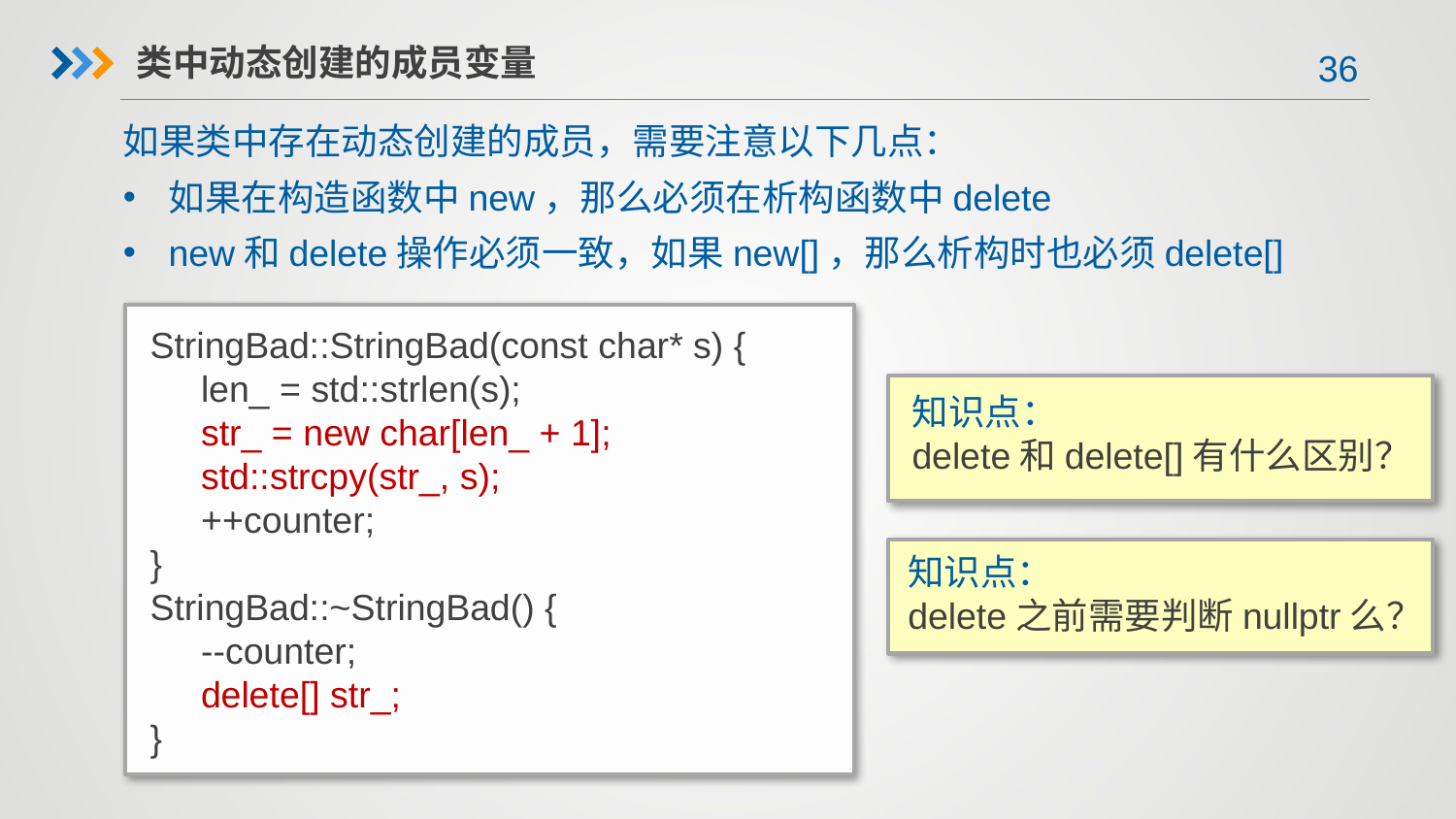

类中动态创建的成员变量
如果类中存在动态创建的成员，需要注意以下几点：
如果在构造函数中new，那么必须在析构函数中delete
new和delete操作必须一致，如果new[]，那么析构时也必须delete[]

StringBad::StringBad(const char* s) {
     len_ = std::strlen(s);
     str_ = new char[len_ + 1];
     std::strcpy(str_, s);
     ++counter;
}
StringBad::~StringBad() {
     --counter;
     delete[] str_;
}

知识点：
delete和delete[]有什么区别？

知识点：
delete之前需要判断nullptr么？